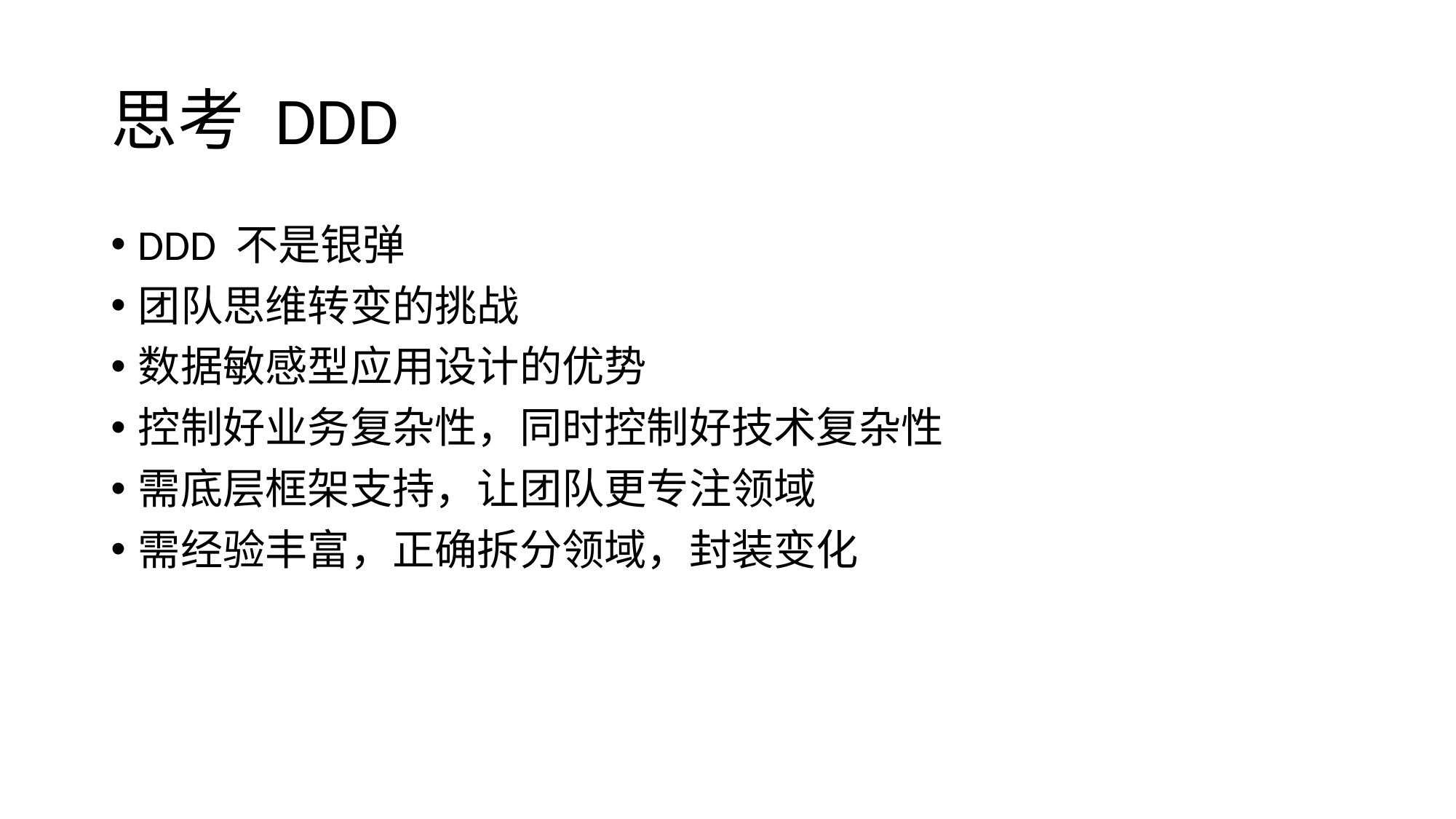

# 思考 DDD
DDD 不是银弹
团队思维转变的挑战
数据敏感型应用设计的优势
控制好业务复杂性，同时控制好技术复杂性
需底层框架支持，让团队更专注领域
需经验丰富，正确拆分领域，封装变化